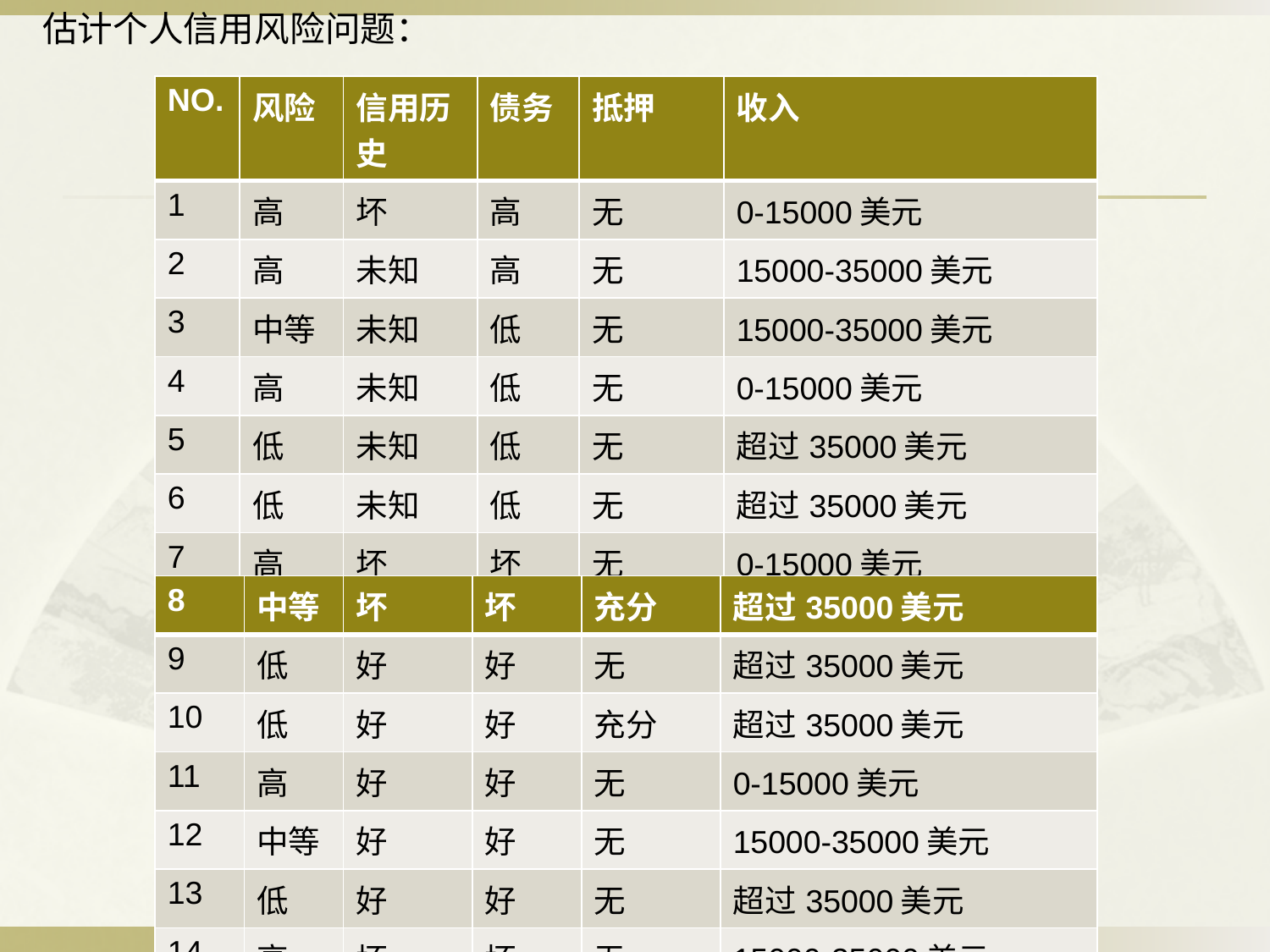

估计个人信用风险问题：
| NO. | 风险 | 信用历史 | 债务 | 抵押 | 收入 |
| --- | --- | --- | --- | --- | --- |
| 1 | 高 | 坏 | 高 | 无 | 0-15000美元 |
| 2 | 高 | 未知 | 高 | 无 | 15000-35000美元 |
| 3 | 中等 | 未知 | 低 | 无 | 15000-35000美元 |
| 4 | 高 | 未知 | 低 | 无 | 0-15000美元 |
| 5 | 低 | 未知 | 低 | 无 | 超过35000美元 |
| 6 | 低 | 未知 | 低 | 无 | 超过35000美元 |
| 7 | 高 | 坏 | 坏 | 无 | 0-15000美元 |
| 8 | 中等 | 坏 | 坏 | 充分 | 超过35000美元 |
| --- | --- | --- | --- | --- | --- |
| 9 | 低 | 好 | 好 | 无 | 超过35000美元 |
| 10 | 低 | 好 | 好 | 充分 | 超过35000美元 |
| 11 | 高 | 好 | 好 | 无 | 0-15000美元 |
| 12 | 中等 | 好 | 好 | 无 | 15000-35000美元 |
| 13 | 低 | 好 | 好 | 无 | 超过35000美元 |
| 14 | 高 | 坏 | 坏 | 无 | 15000-35000美元 |